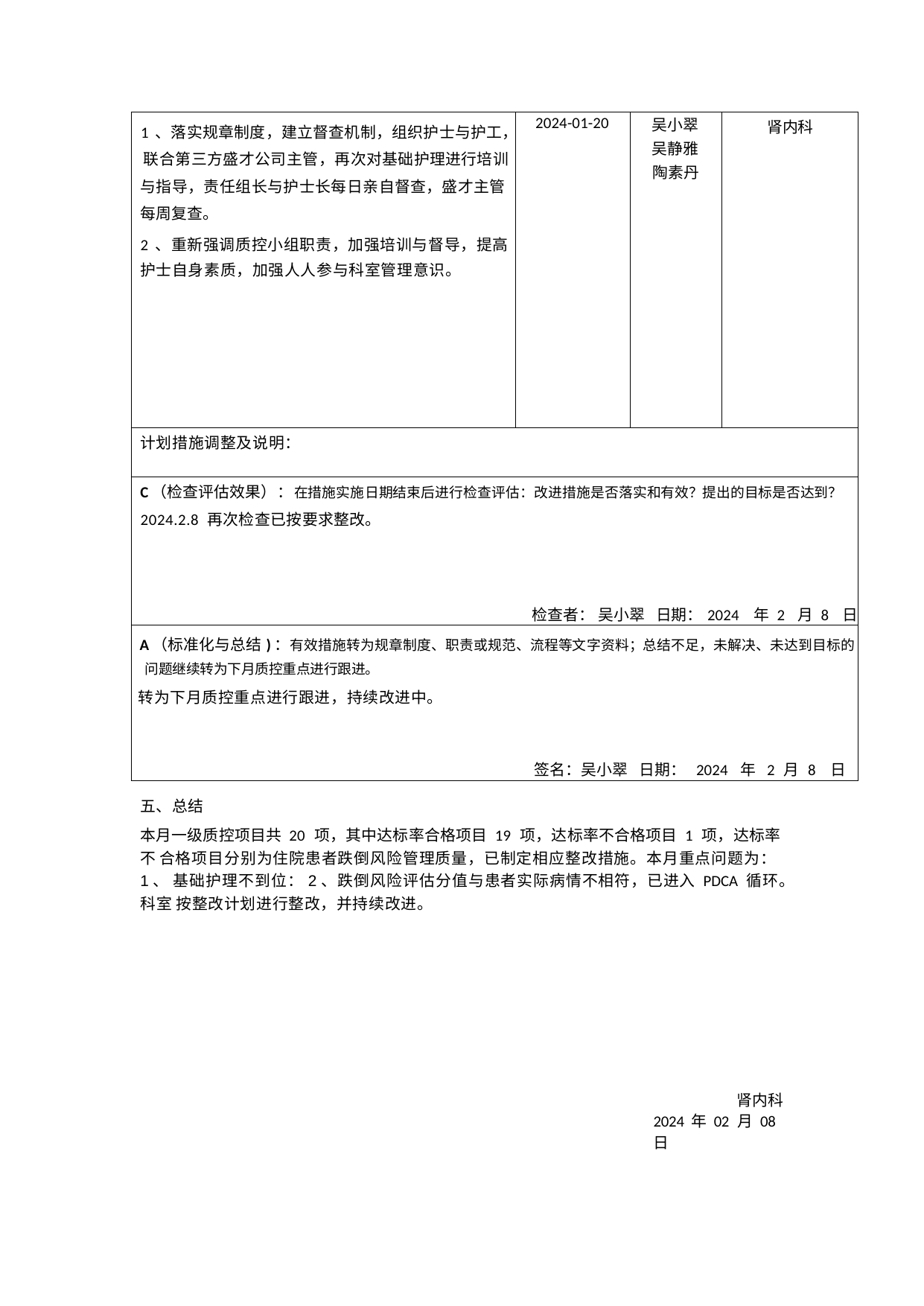

| 1 、落实规章制度，建立督查机制，组织护士与护工， 联合第三方盛才公司主管，再次对基础护理进行培训 与指导，责任组长与护士长每日亲自督查，盛才主管 每周复查。 2 、重新强调质控小组职责，加强培训与督导，提高 护士自身素质，加强人人参与科室管理意识。 | 2024-01-20 | 吴小翠 吴静雅 陶素丹 | 肾内科 |
| --- | --- | --- | --- |
| 计划措施调整及说明： |  |  |  |
| C（检查评估效果）：在措施实施日期结束后进行检查评估：改进措施是否落实和有效？提出的目标是否达到？ 2024.2.8 再次检查已按要求整改。 检查者： 吴小翠 日期：2024 年 2 月 8 日 |  |  |  |
| A（标准化与总结)：有效措施转为规章制度、职责或规范、流程等文字资料；总结不足，未解决、未达到目标的 问题继续转为下月质控重点进行跟进。 转为下月质控重点进行跟进，持续改进中。 签名：吴小翠 日期： 2024 年 2 月 8 日 |  |  |  |

五、总结

本月一级质控项目共 20 项，其中达标率合格项目 19 项，达标率不合格项目 1 项，达标率不 合格项目分别为住院患者跌倒风险管理质量，已制定相应整改措施。本月重点问题为：1、 基础护理不到位：2、跌倒风险评估分值与患者实际病情不相符，已进入 PDCA 循环。科室 按整改计划进行整改，并持续改进。

肾内科 2024 年 02 月 08  日